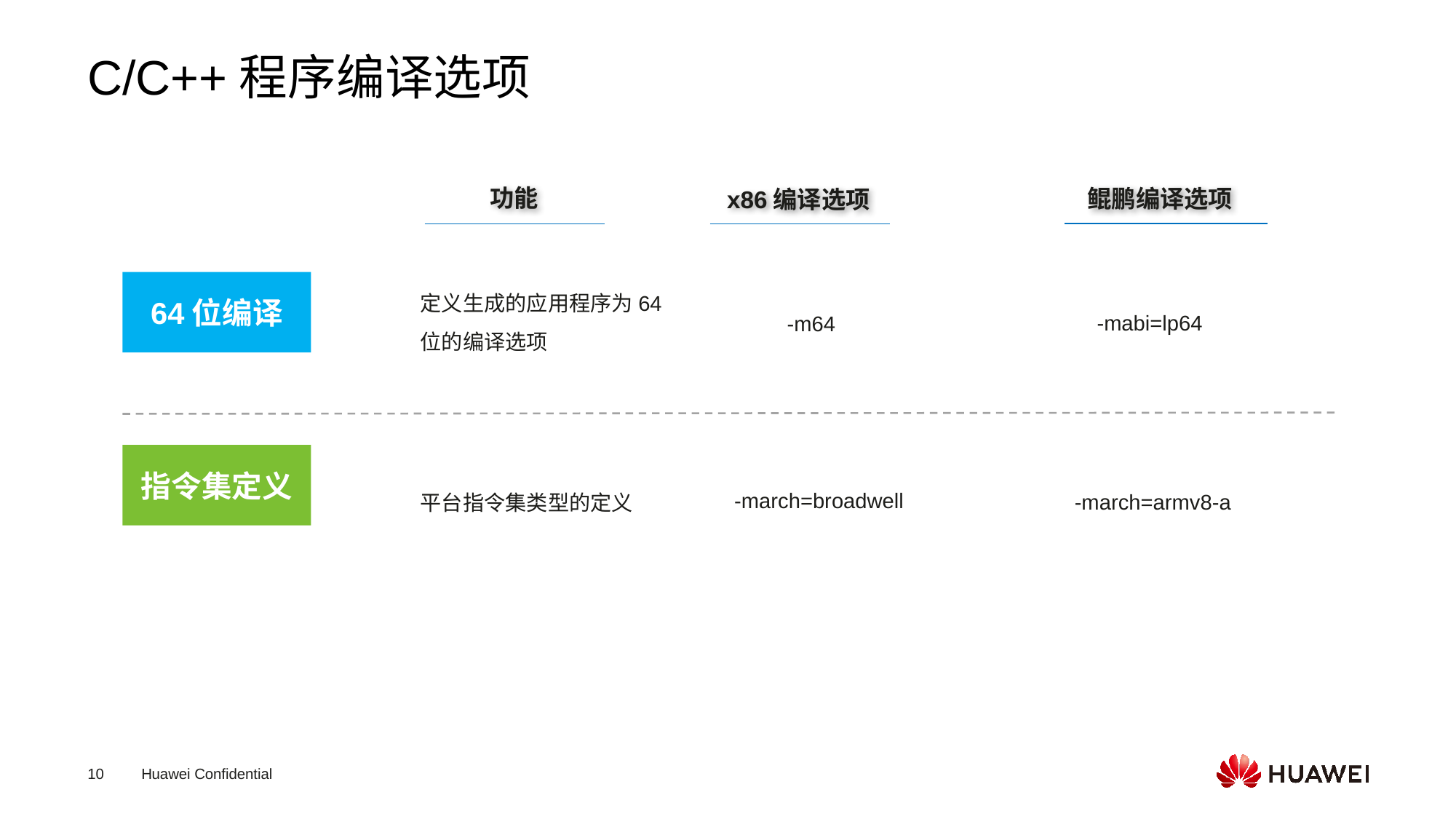

# C/C++程序编译选项
功能
鲲鹏编译选项
x86编译选项
64位编译
定义生成的应用程序为64 位的编译选项
-mabi=lp64
-m64
指令集定义
平台指令集类型的定义
-march=broadwell
-march=armv8-a